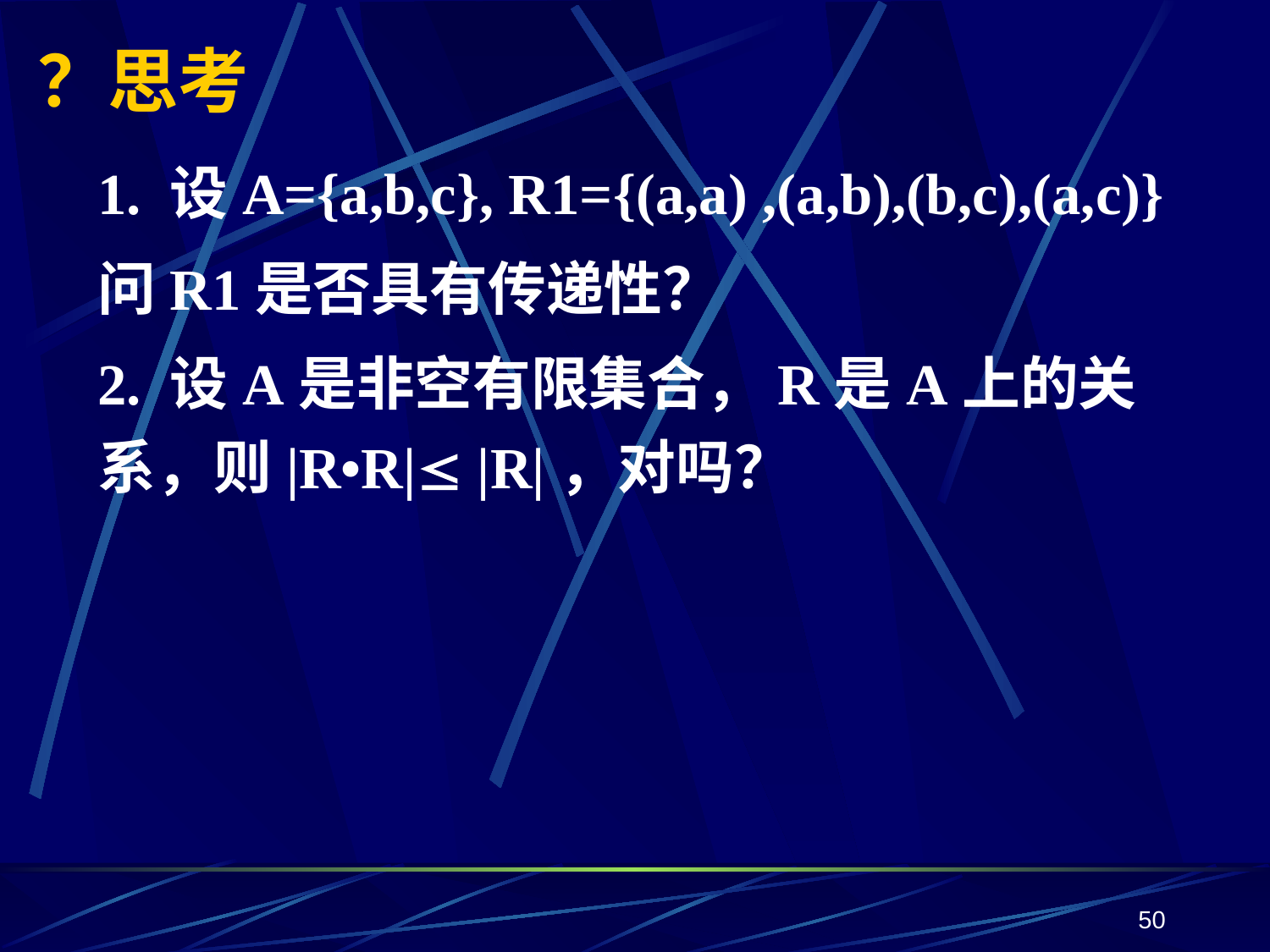

# ？思考
1. 设A={a,b,c}, R1={(a,a) ,(a,b),(b,c),(a,c)}
问R1是否具有传递性？
2. 设A是非空有限集合，R是A上的关系，则|R•R|≤ |R|，对吗？
50